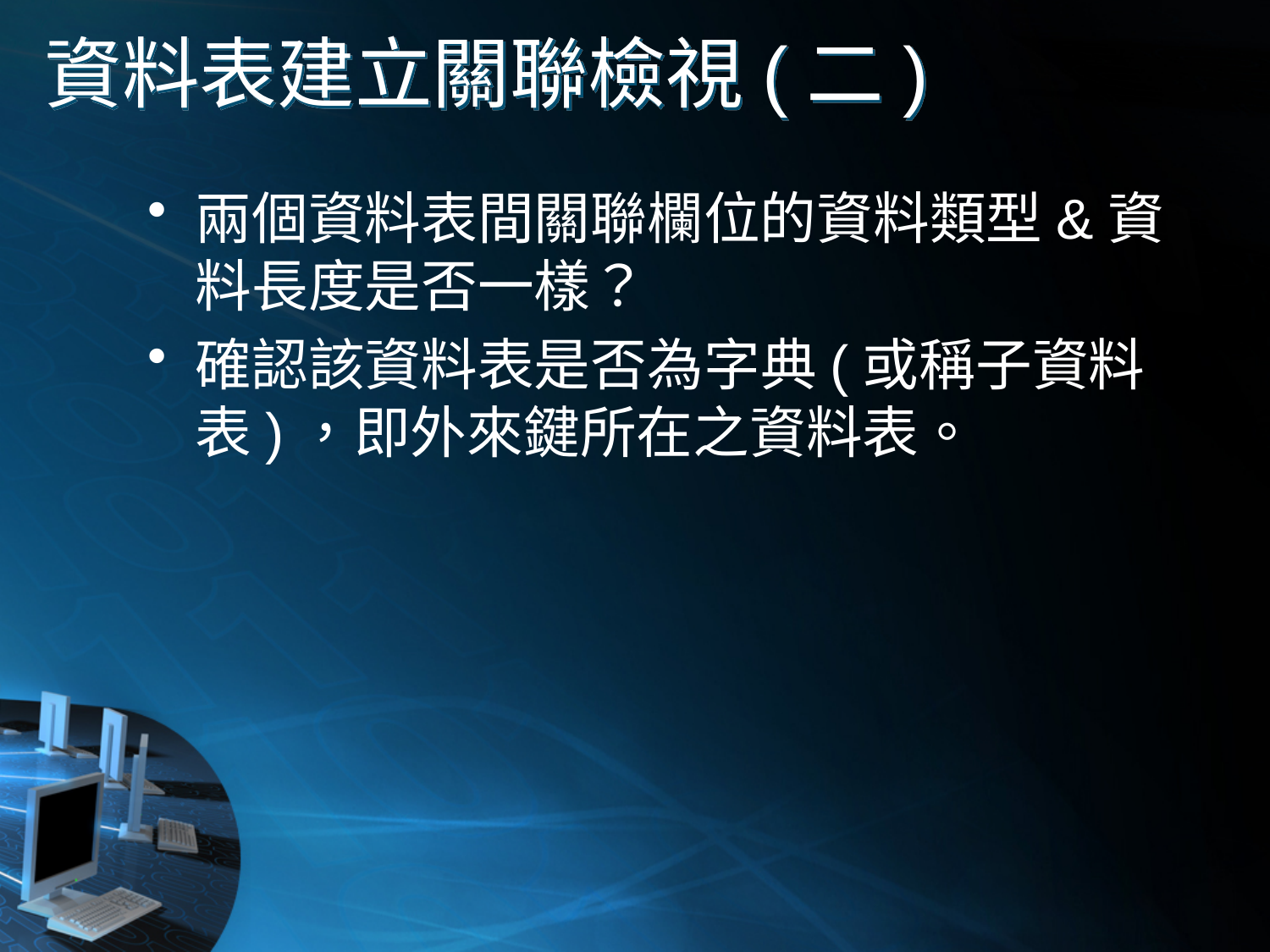

# 資料表建立關聯檢視(二)
兩個資料表間關聯欄位的資料類型&資料長度是否一樣？
確認該資料表是否為字典(或稱子資料表)，即外來鍵所在之資料表。